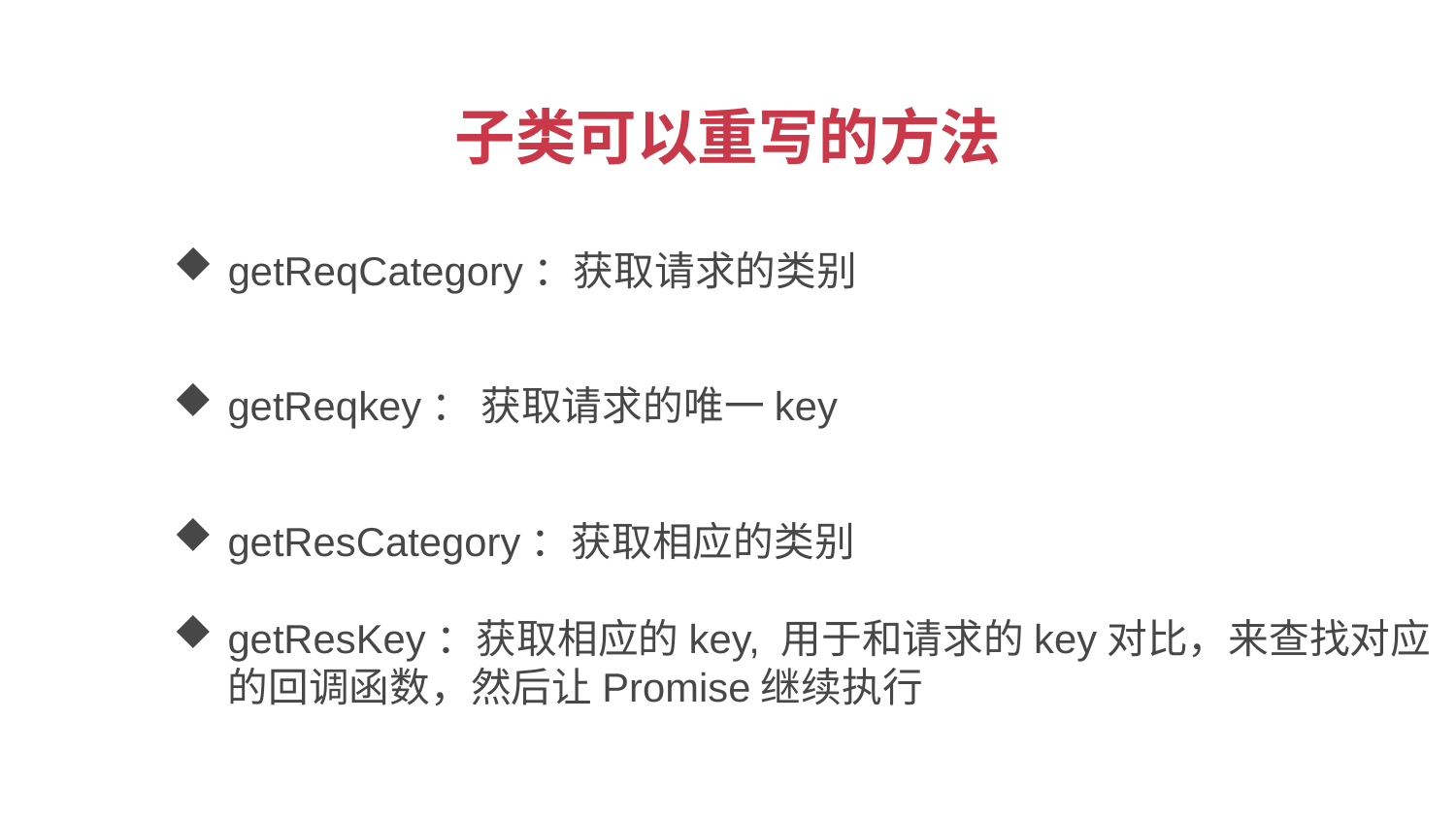

子类可以重写的方法
getReqCategory：获取请求的类别
getReqkey： 获取请求的唯一key
getResCategory：获取相应的类别
getResKey：获取相应的key, 用于和请求的key对比，来查找对应的回调函数，然后让Promise继续执行